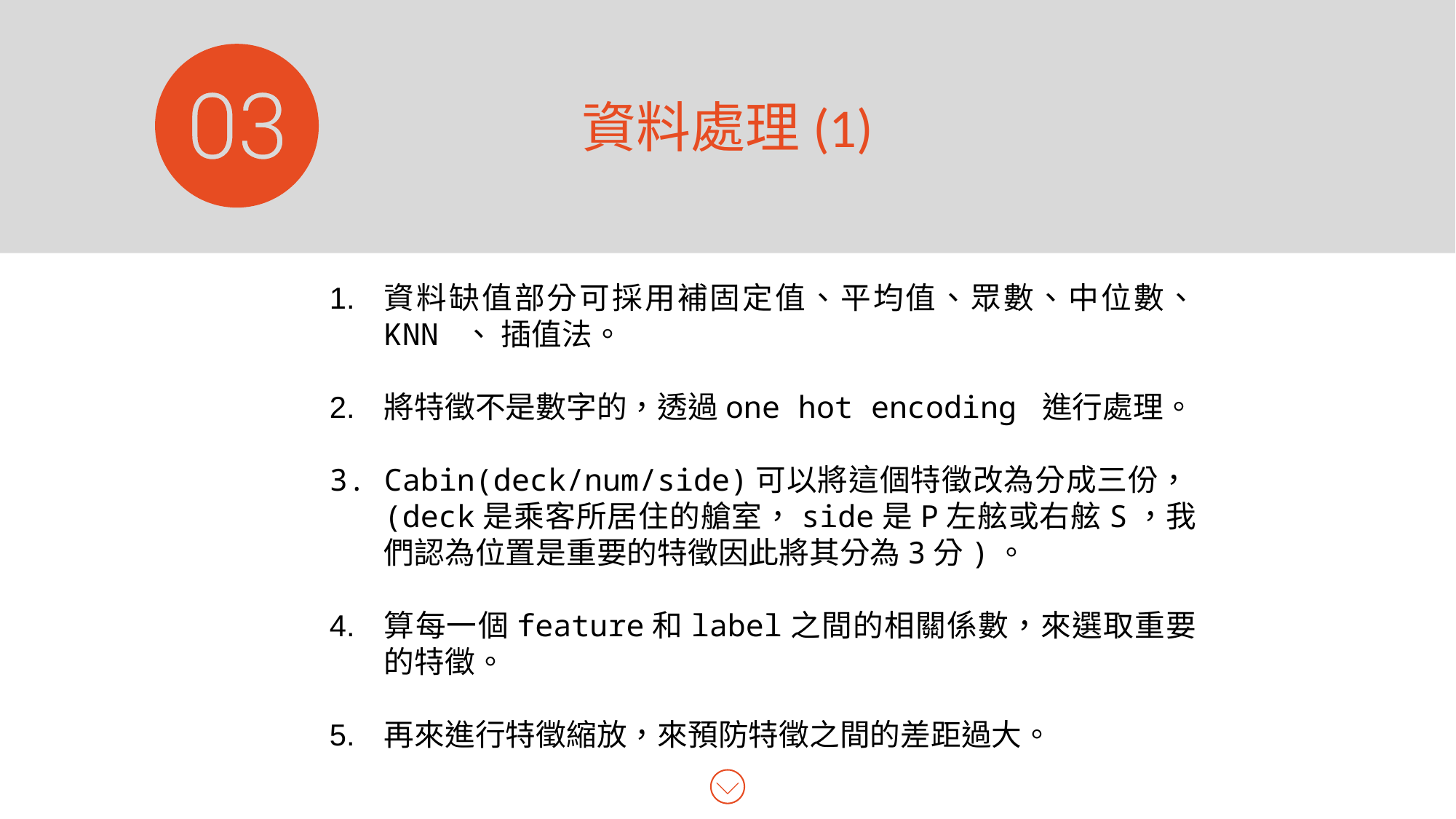

資料處理(1)
資料缺值部分可採用補固定值、平均值、眾數、中位數、 KNN 、 插值法。

將特徵不是數字的，透過one hot encoding 進行處理。

Cabin(deck/num/side)可以將這個特徵改為分成三份，(deck是乘客所居住的艙室，side是P左舷或右舷S，我們認為位置是重要的特徵因此將其分為3分)。

算每一個feature和label之間的相關係數，來選取重要的特徵。

再來進行特徵縮放，來預防特徵之間的差距過大。